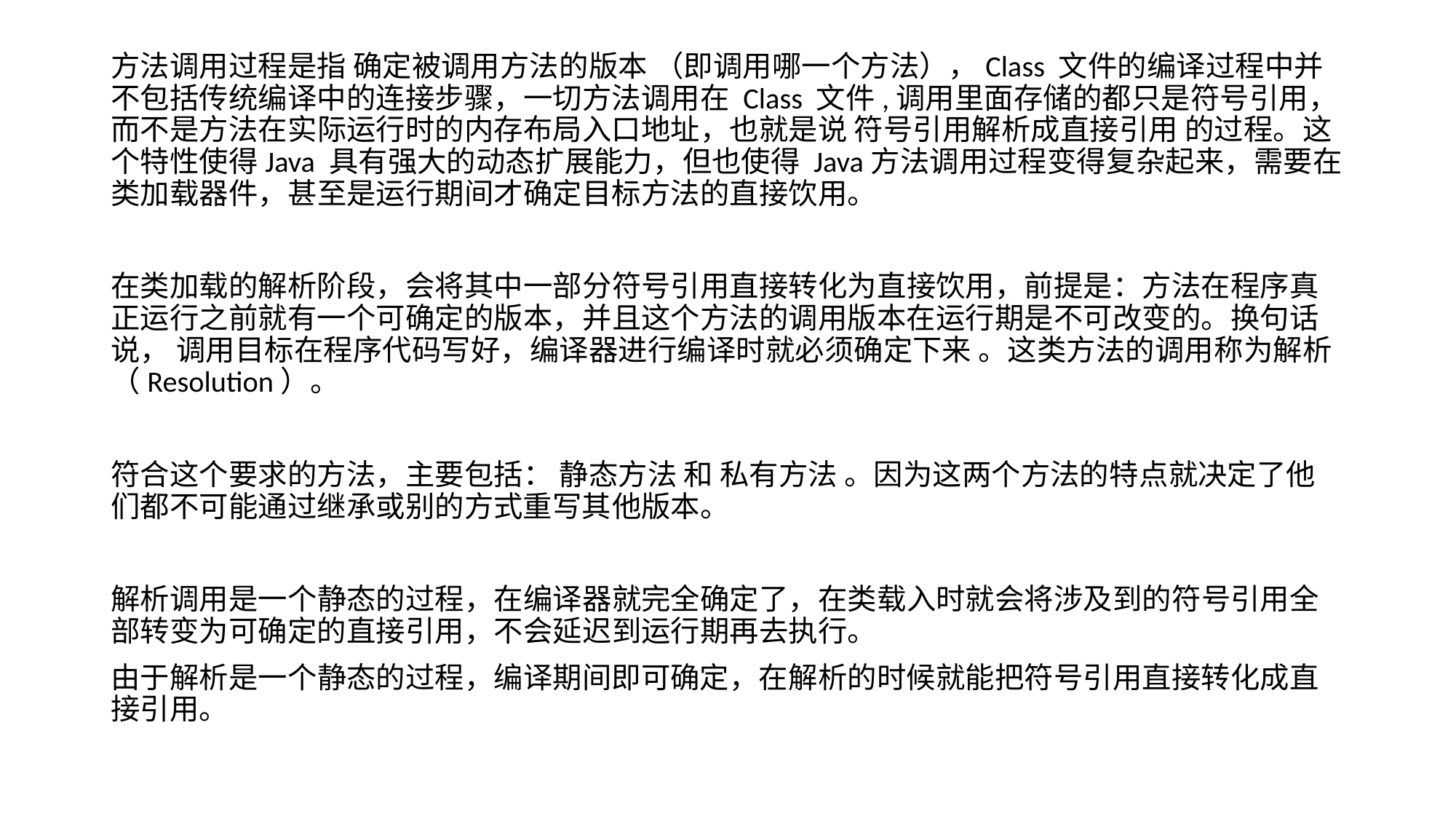

方法调用过程是指 确定被调用方法的版本 （即调用哪一个方法），Class 文件的编译过程中并不包括传统编译中的连接步骤，一切方法调用在 Class 文件,调用里面存储的都只是符号引用，而不是方法在实际运行时的内存布局入口地址，也就是说 符号引用解析成直接引用 的过程。这个特性使得Java 具有强大的动态扩展能力，但也使得 Java方法调用过程变得复杂起来，需要在类加载器件，甚至是运行期间才确定目标方法的直接饮用。

在类加载的解析阶段，会将其中一部分符号引用直接转化为直接饮用，前提是：方法在程序真正运行之前就有一个可确定的版本，并且这个方法的调用版本在运行期是不可改变的。换句话说， 调用目标在程序代码写好，编译器进行编译时就必须确定下来 。这类方法的调用称为解析（Resolution）。

符合这个要求的方法，主要包括： 静态方法 和 私有方法 。因为这两个方法的特点就决定了他们都不可能通过继承或别的方式重写其他版本。

解析调用是一个静态的过程，在编译器就完全确定了，在类载入时就会将涉及到的符号引用全部转变为可确定的直接引用，不会延迟到运行期再去执行。
由于解析是一个静态的过程，编译期间即可确定，在解析的时候就能把符号引用直接转化成直接引用。